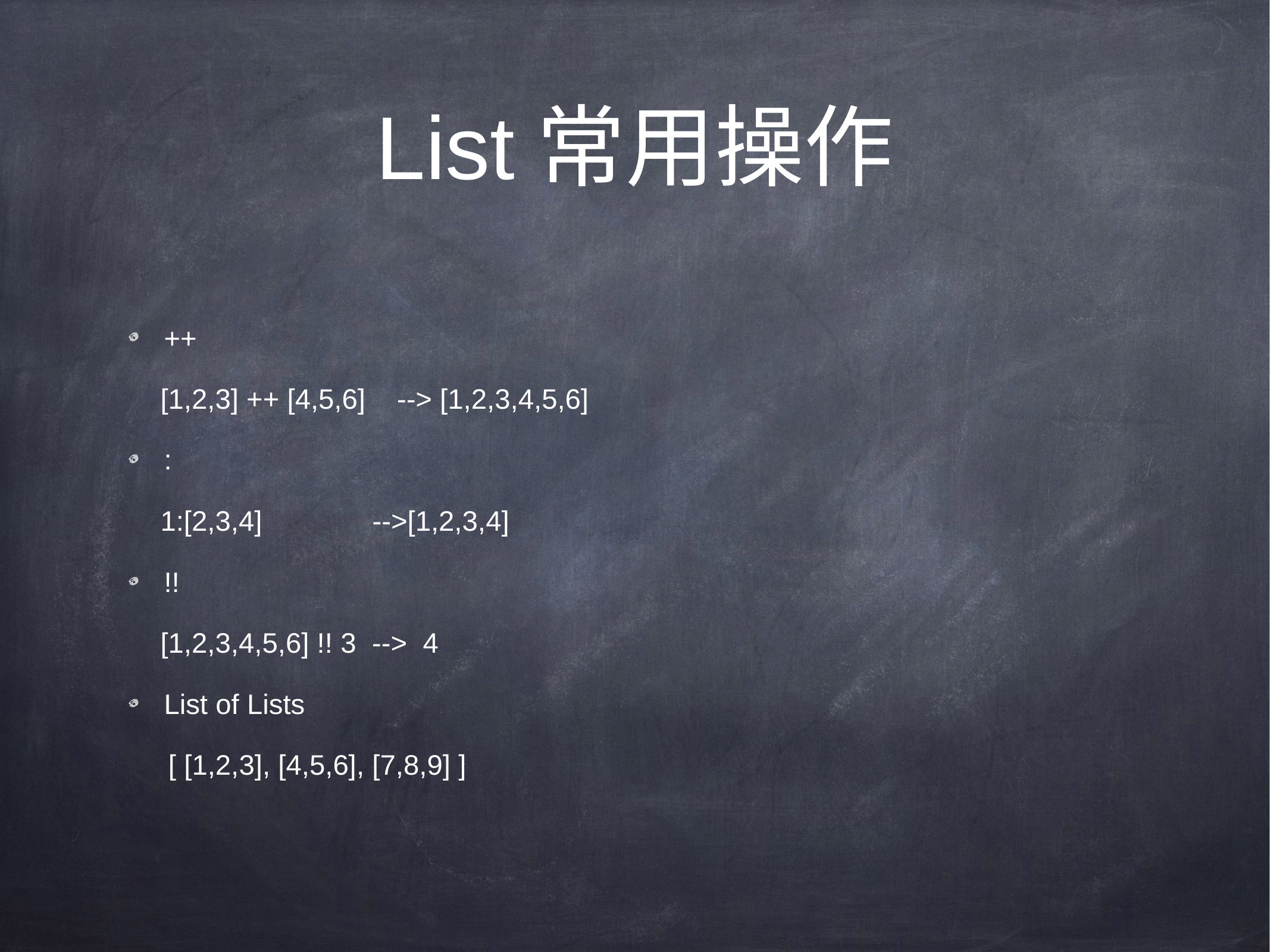

# List常用操作
++
    [1,2,3] ++ [4,5,6]    --> [1,2,3,4,5,6]
:
    1:[2,3,4]              -->[1,2,3,4]
!!
    [1,2,3,4,5,6] !! 3  -->  4
List of Lists
     [ [1,2,3], [4,5,6], [7,8,9] ]